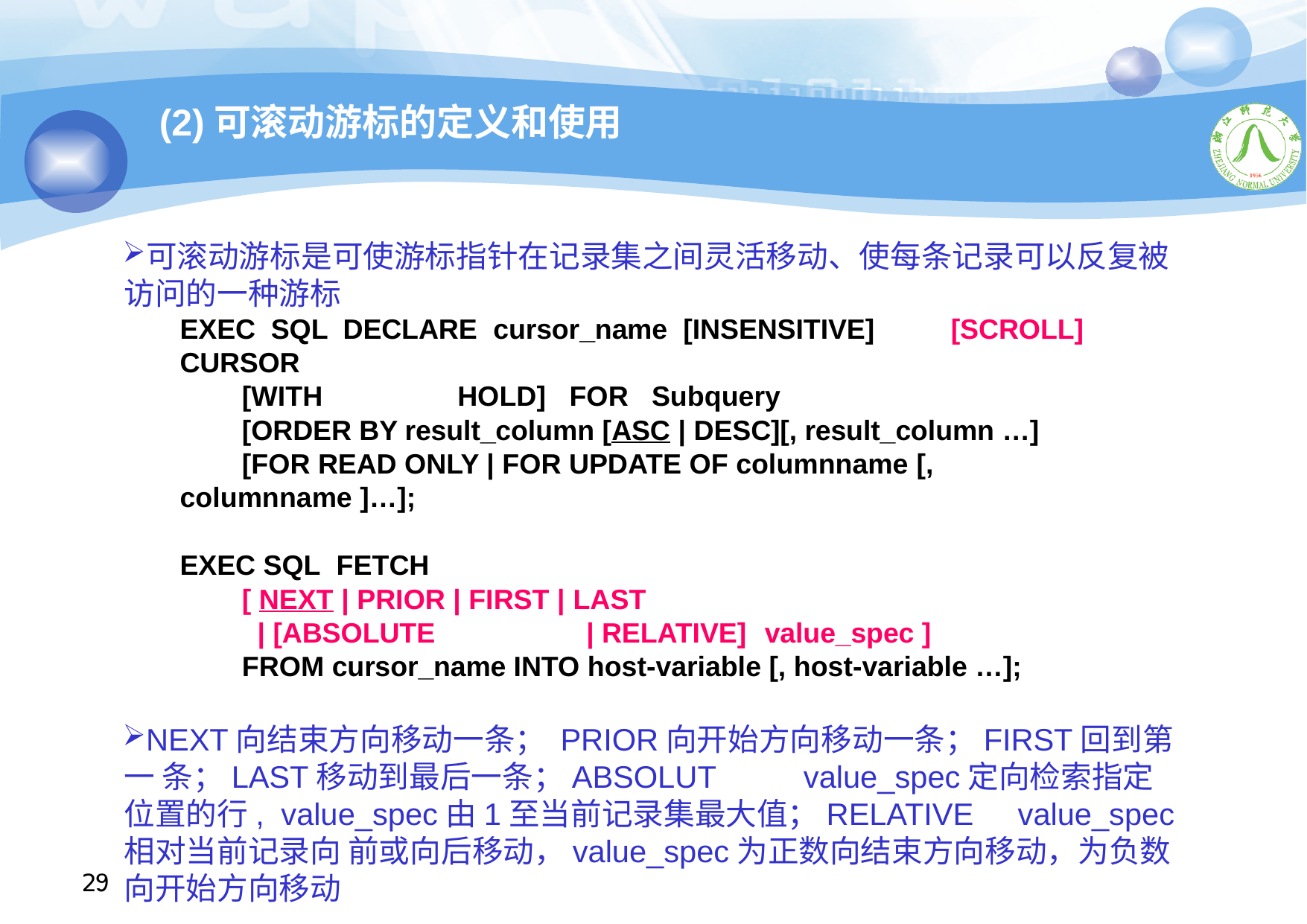

# (2)可滚动游标的定义和使用
可滚动游标是可使游标指针在记录集之间灵活移动、使每条记录可以反复被 访问的一种游标
EXEC  SQL  DECLARE  cursor_name  [INSENSITIVE]	[SCROLL]	CURSOR
[WITH	HOLD]	FOR	Subquery
[ORDER BY result_column [ASC | DESC][, result_column …]  [FOR READ ONLY | FOR UPDATE OF columnname [,
columnname ]…];

EXEC SQL FETCH
[ NEXT | PRIOR | FIRST | LAST
| [ABSOLUTE	| RELATIVE]	value_spec ]
FROM cursor_name INTO host-variable [, host-variable …];

NEXT向结束方向移动一条； PRIOR向开始方向移动一条；FIRST回到第一 条；LAST移动到最后一条；ABSOLUT	value_spec定向检索指定位置的行,  value_spec由1至当前记录集最大值；RELATIVE	value_spec相对当前记录向 前或向后移动，value_spec为正数向结束方向移动，为负数向开始方向移动
29